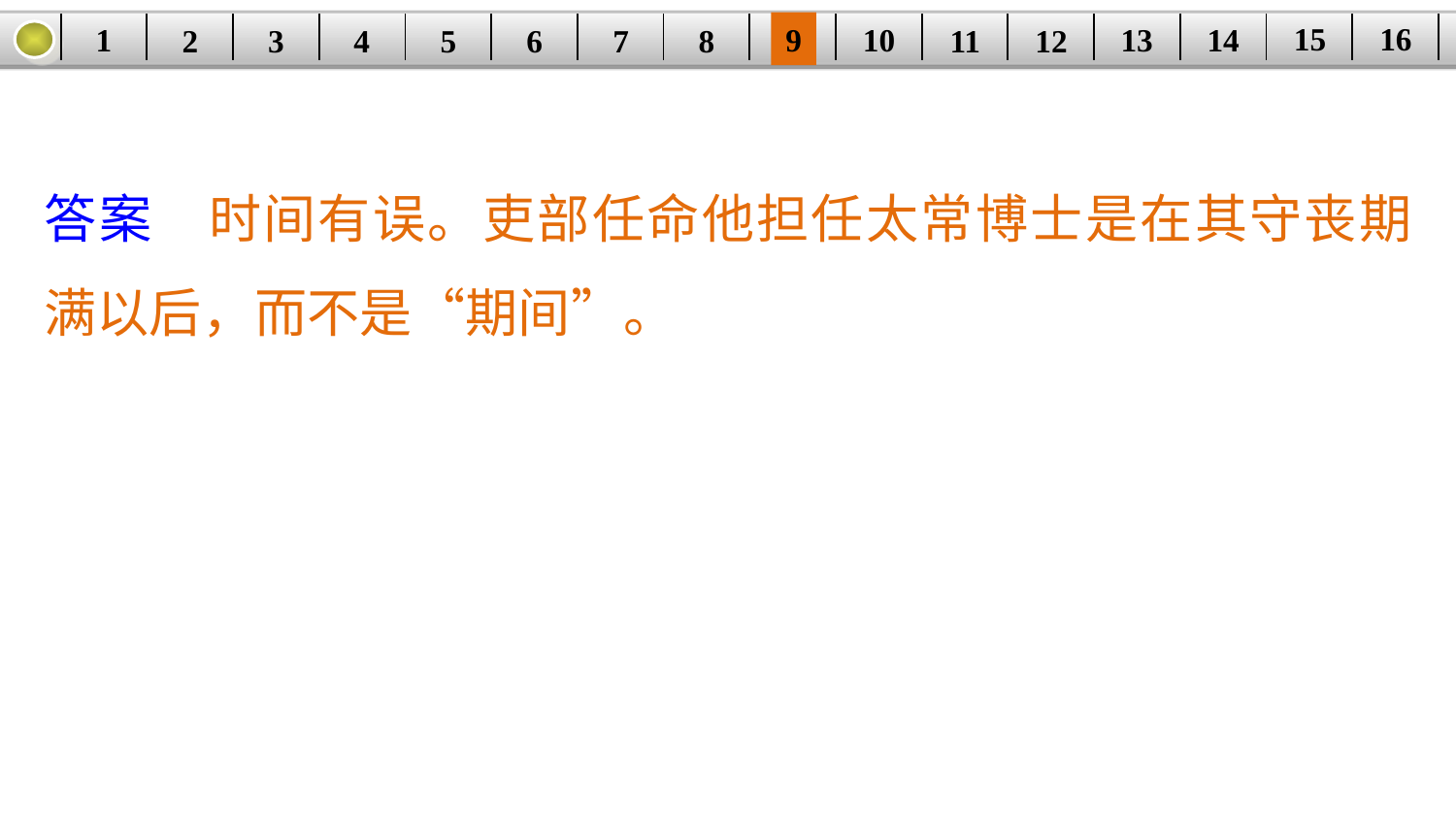

16

15
14
9
10
1
13
3
4
5
6
8
11
2
12
|  |  |  |  |  |  |  |  |  |  |  |  |  |  |  |  |
| --- | --- | --- | --- | --- | --- | --- | --- | --- | --- | --- | --- | --- | --- | --- | --- |
7

答案　时间有误。吏部任命他担任太常博士是在其守丧期满以后，而不是“期间”。